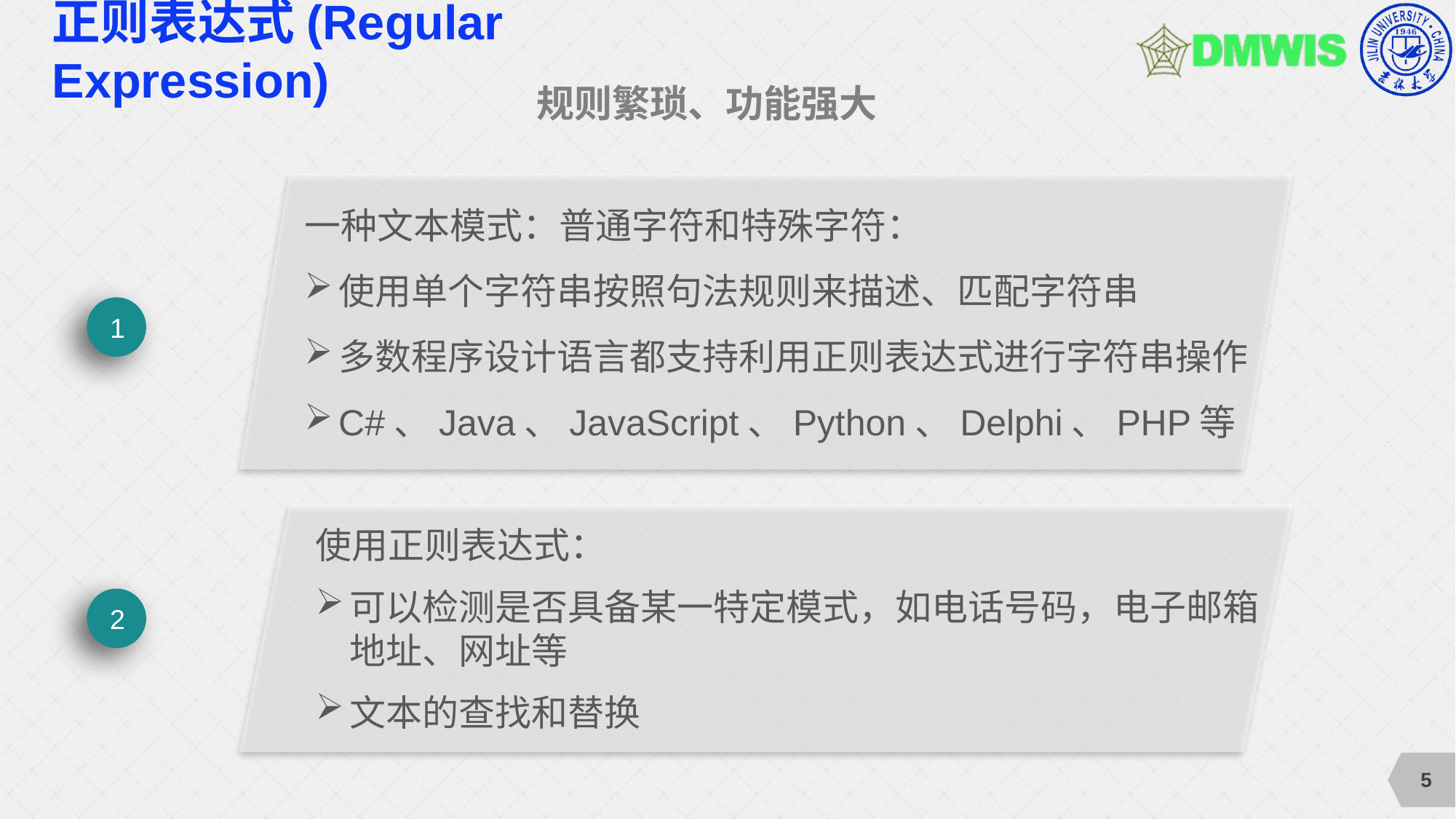

# 正则表达式(Regular Expression)
规则繁琐、功能强大

一种文本模式：普通字符和特殊字符：
使用单个字符串按照句法规则来描述、匹配字符串
多数程序设计语言都支持利用正则表达式进行字符串操作
C#、Java、JavaScript、Python、Delphi、PHP等
1

使用正则表达式：
可以检测是否具备某一特定模式，如电话号码，电子邮箱地址、网址等
文本的查找和替换
2
5